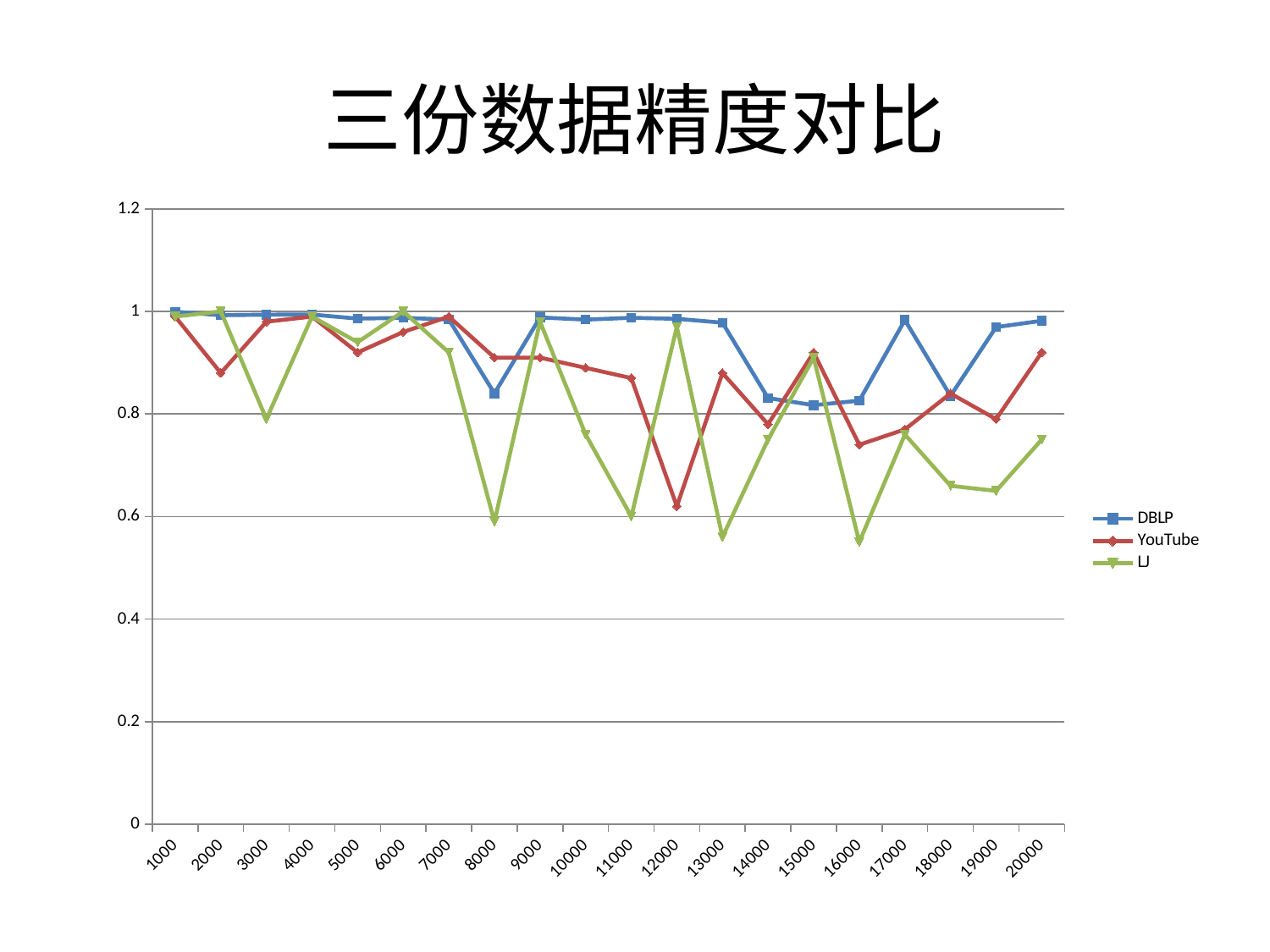

# 三份数据精度对比

### Chart

| Category | DBLP | YouTube | LJ |
|---|---|---|---|
| 1000 | 0.999427 | 0.99 | 0.99 |
| 2000 | 0.992614 | 0.88 | 1.0 |
| 3000 | 0.993728 | 0.98 | 0.79 |
| 4000 | 0.993991 | 0.99 | 0.99 |
| 5000 | 0.986002 | 0.92 | 0.94 |
| 6000 | 0.987567 | 0.96 | 1.0 |
| 7000 | 0.984268 | 0.99 | 0.92 |
| 8000 | 0.840129 | 0.91 | 0.59 |
| 9000 | 0.988343 | 0.91 | 0.98 |
| 10000 | 0.984049 | 0.89 | 0.76 |
| 11000 | 0.987675 | 0.87 | 0.6 |
| 12000 | 0.985651 | 0.62 | 0.97 |
| 13000 | 0.978149 | 0.88 | 0.56 |
| 14000 | 0.831143 | 0.78 | 0.75 |
| 15000 | 0.817213 | 0.92 | 0.91 |
| 16000 | 0.825982 | 0.74 | 0.55 |
| 17000 | 0.983287 | 0.77 | 0.76 |
| 18000 | 0.835375 | 0.84 | 0.66 |
| 19000 | 0.969455 | 0.79 | 0.65 |
| 20000 | 0.981836 | 0.92 | 0.75 |